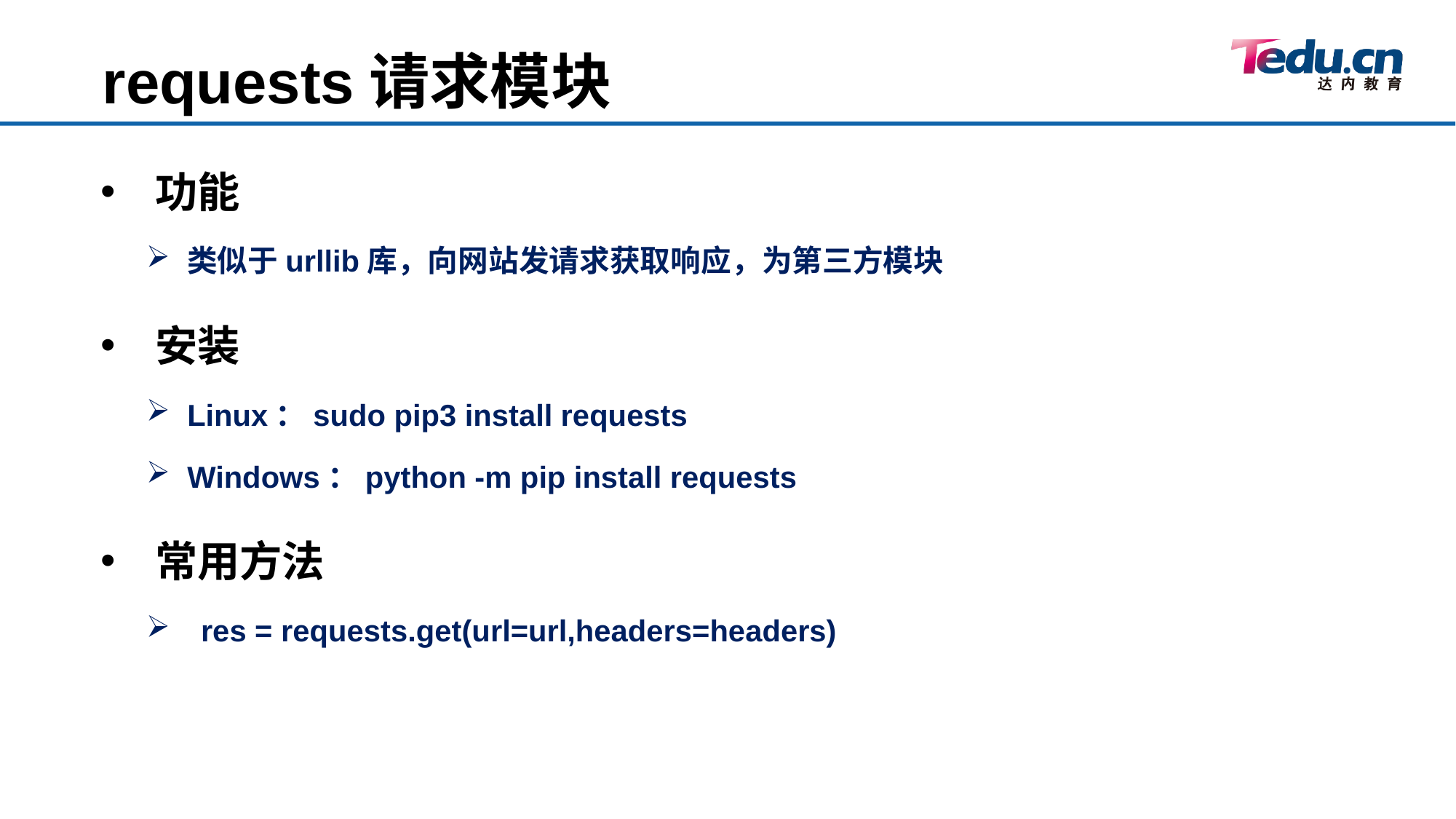

requests请求模块
功能
类似于urllib库，向网站发请求获取响应，为第三方模块
安装
Linux：sudo pip3 install requests
Windows：python -m pip install requests
常用方法
res = requests.get(url=url,headers=headers)